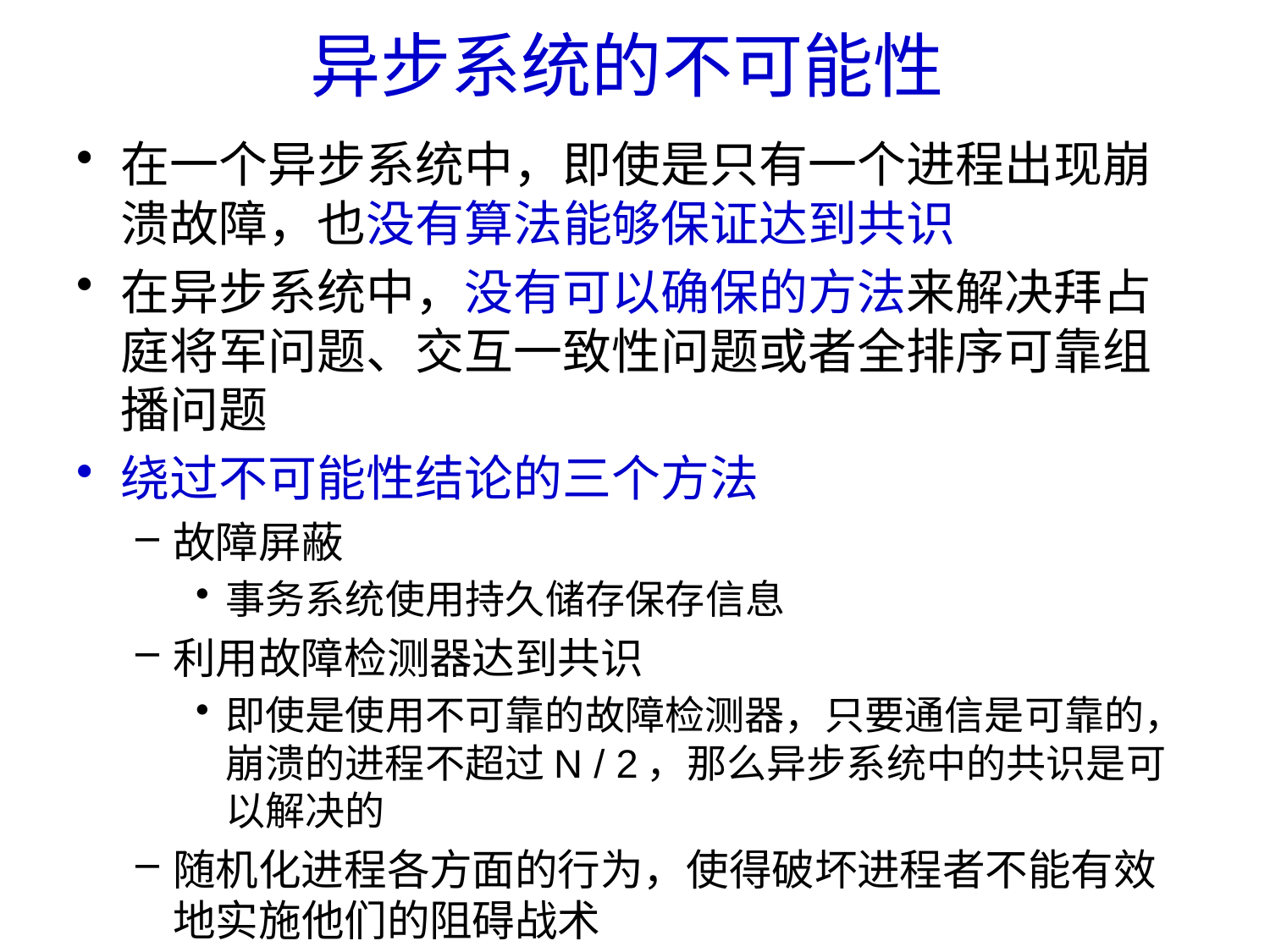

# 异步系统的不可能性
在一个异步系统中，即使是只有一个进程出现崩溃故障，也没有算法能够保证达到共识
在异步系统中，没有可以确保的方法来解决拜占庭将军问题、交互一致性问题或者全排序可靠组播问题
绕过不可能性结论的三个方法
故障屏蔽
事务系统使用持久储存保存信息
利用故障检测器达到共识
即使是使用不可靠的故障检测器，只要通信是可靠的，崩溃的进程不超过N / 2，那么异步系统中的共识是可以解决的
随机化进程各方面的行为，使得破坏进程者不能有效地实施他们的阻碍战术